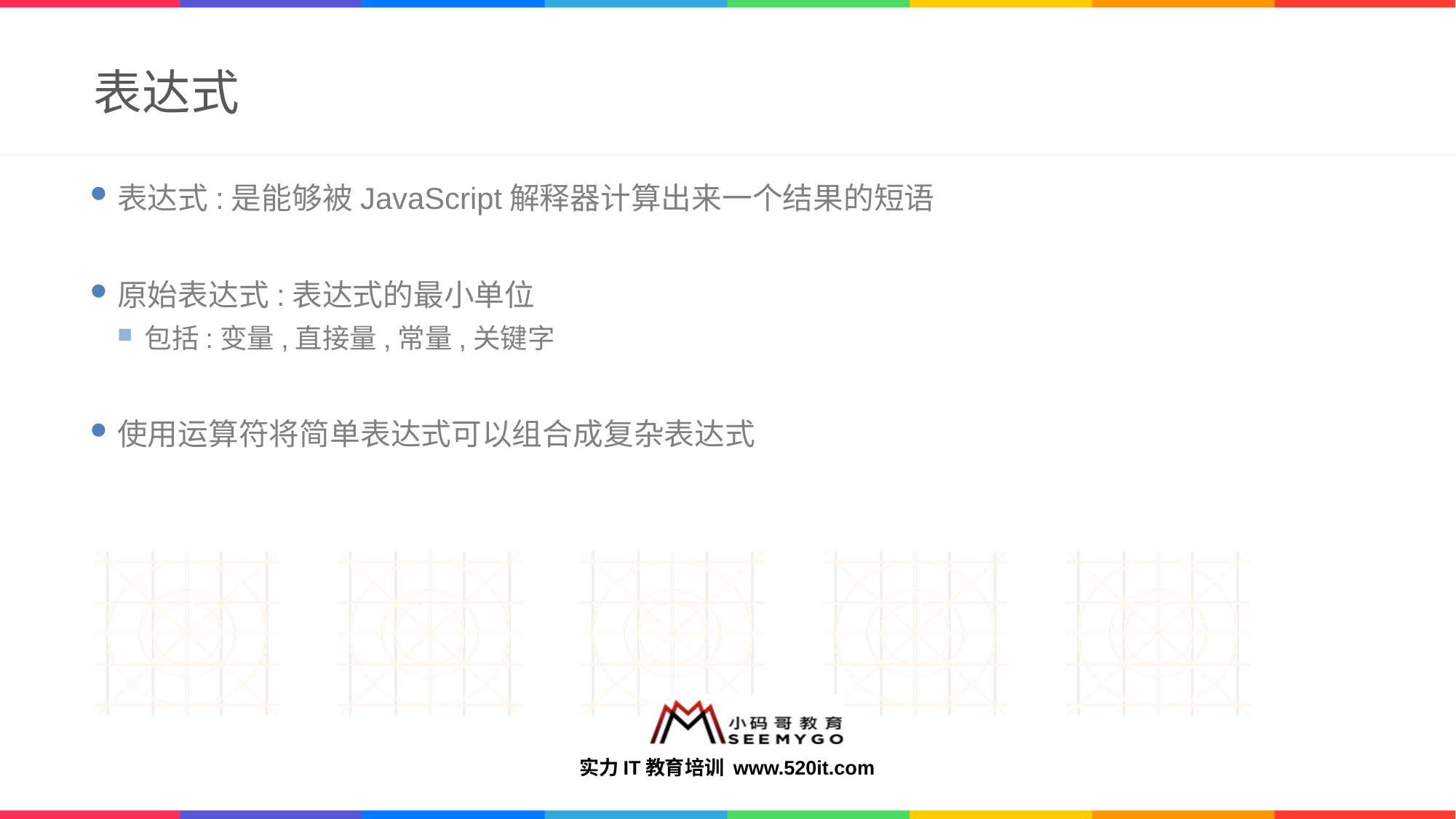

# 表达式
表达式:是能够被JavaScript解释器计算出来一个结果的短语

原始表达式:表达式的最小单位
包括:变量,直接量,常量,关键字

使用运算符将简单表达式可以组合成复杂表达式